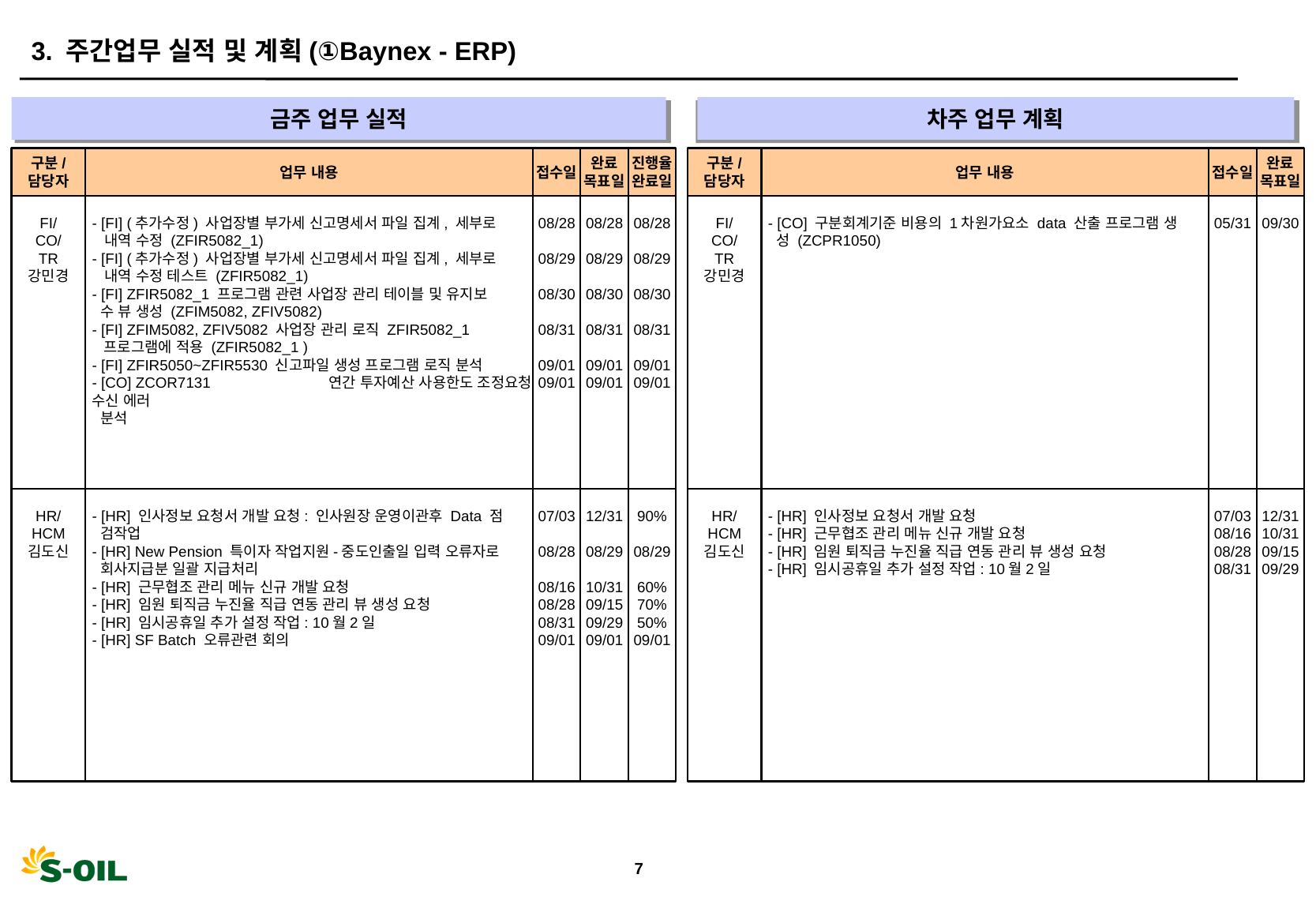

3. 주간업무 실적 및 계획(①Baynex - ERP)
금주 업무 실적
차주 업무 계획
" "
" "
구분/
담당자
업무 내용
접수일
완료
목표일
진행율
완료일
구분/
담당자
업무 내용
접수일
완료
목표일
FI/
CO/
TR
강민경

- [FI] (추가수정) 사업장별 부가세 신고명세서 파일 집계, 세부로
   내역 수정 (ZFIR5082_1)
- [FI] (추가수정) 사업장별 부가세 신고명세서 파일 집계, 세부로
   내역 수정 테스트 (ZFIR5082_1)
- [FI] ZFIR5082_1 프로그램 관련 사업장 관리 테이블 및 유지보
  수 뷰 생성 (ZFIM5082, ZFIV5082)
- [FI] ZFIM5082, ZFIV5082 사업장 관리 로직 ZFIR5082_1
  프로그램에 적용 (ZFIR5082_1 )
- [FI] ZFIR5050~ZFIR5530 신고파일 생성 프로그램 로직 분석
- [CO] ZCOR7131	연간 투자예산 사용한도 조정요청 수신 에러
  분석
08/28
08/29
08/30
08/31
09/01
09/01
08/28
08/29
08/30
08/31
09/01
09/01
08/28
08/29
08/30
08/31
09/01
09/01
FI/
CO/
TR
강민경

- [CO] 구분회계기준 비용의 1차원가요소 data 산출 프로그램 생
  성 (ZCPR1050)
05/31
09/30
HR/
HCM
김도신

- [HR] 인사정보 요청서 개발 요청: 인사원장 운영이관후 Data 점
  검작업
- [HR] New Pension 특이자 작업지원-중도인출일 입력 오류자로
  회사지급분 일괄 지급처리
- [HR] 근무협조 관리 메뉴 신규 개발 요청
- [HR] 임원 퇴직금 누진율 직급 연동 관리 뷰 생성 요청
- [HR] 임시공휴일 추가 설정 작업: 10월2일
- [HR] SF Batch 오류관련 회의
07/03
08/28
08/16
08/28
08/31
09/01
12/31
08/29
10/31
09/15
09/29
09/01
90%
08/29
60%
70%
50%
09/01
HR/
HCM
김도신

- [HR] 인사정보 요청서 개발 요청
- [HR] 근무협조 관리 메뉴 신규 개발 요청
- [HR] 임원 퇴직금 누진율 직급 연동 관리 뷰 생성 요청
- [HR] 임시공휴일 추가 설정 작업: 10월2일
07/03
08/16
08/28
08/31
12/31
10/31
09/15
09/29